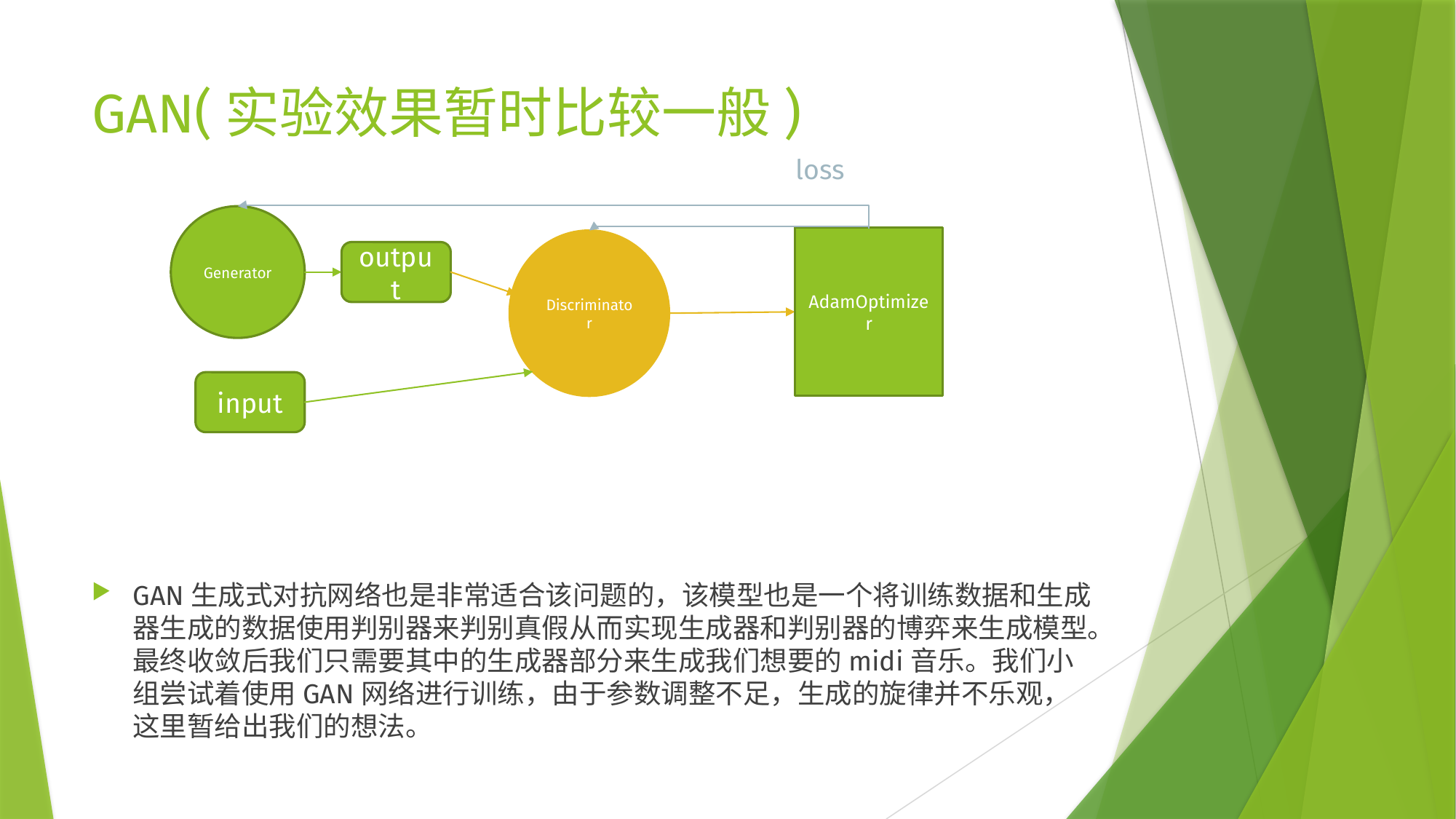

# GAN(实验效果暂时比较一般)
loss
Generator
AdamOptimizer
Discriminator
output
input
GAN生成式对抗网络也是非常适合该问题的，该模型也是一个将训练数据和生成器生成的数据使用判别器来判别真假从而实现生成器和判别器的博弈来生成模型。最终收敛后我们只需要其中的生成器部分来生成我们想要的midi音乐。我们小组尝试着使用GAN网络进行训练，由于参数调整不足，生成的旋律并不乐观，这里暂给出我们的想法。